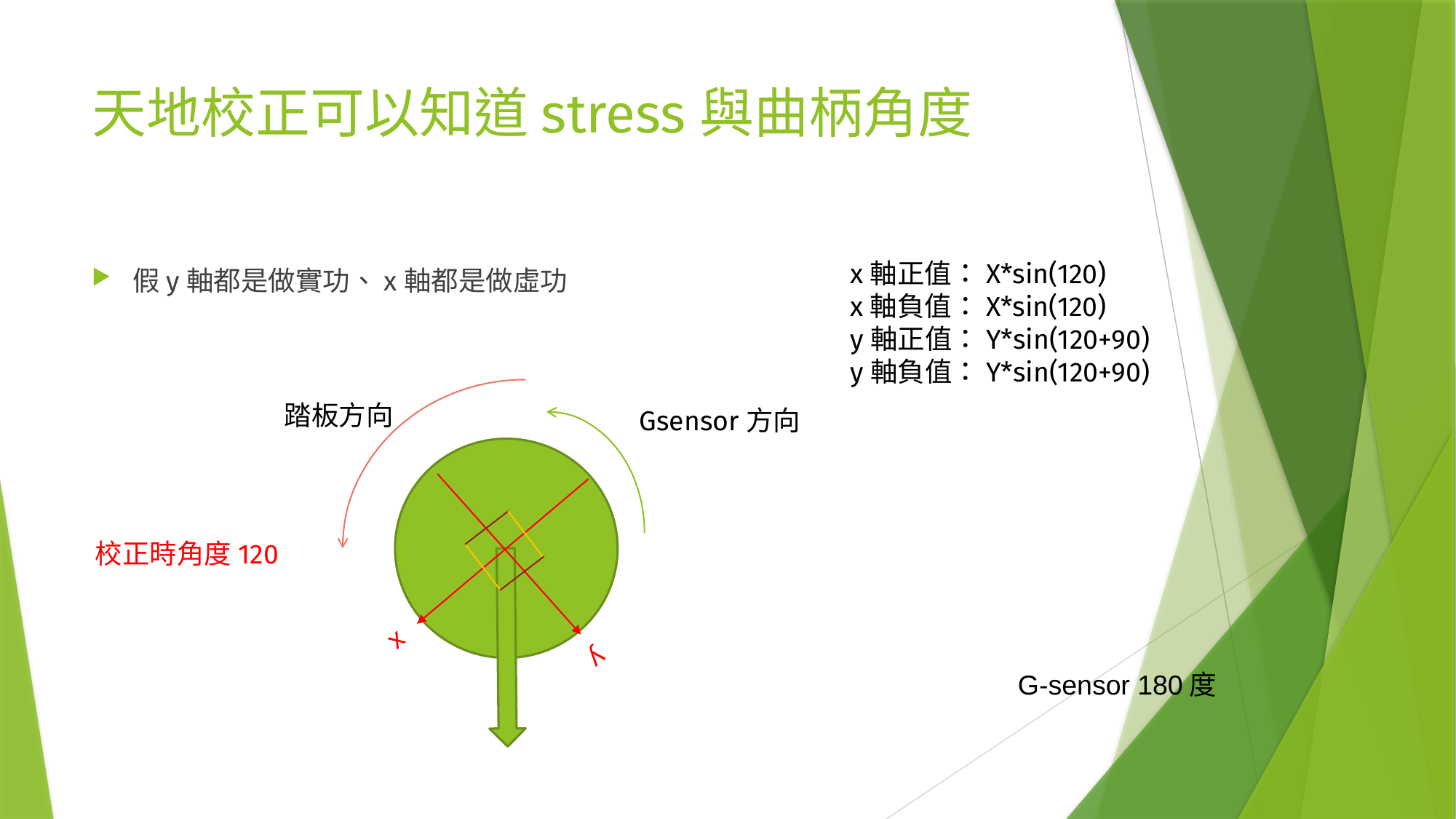

# 天地校正可以知道stress與曲柄角度
x軸正值：X*sin(120)
x軸負值：X*sin(120)
y軸正值：Y*sin(120+90)
y軸負值：Y*sin(120+90)
假y軸都是做實功、x軸都是做虛功

踏板方向
Gsensor方向

y
x
校正時角度120

G-sensor 180度